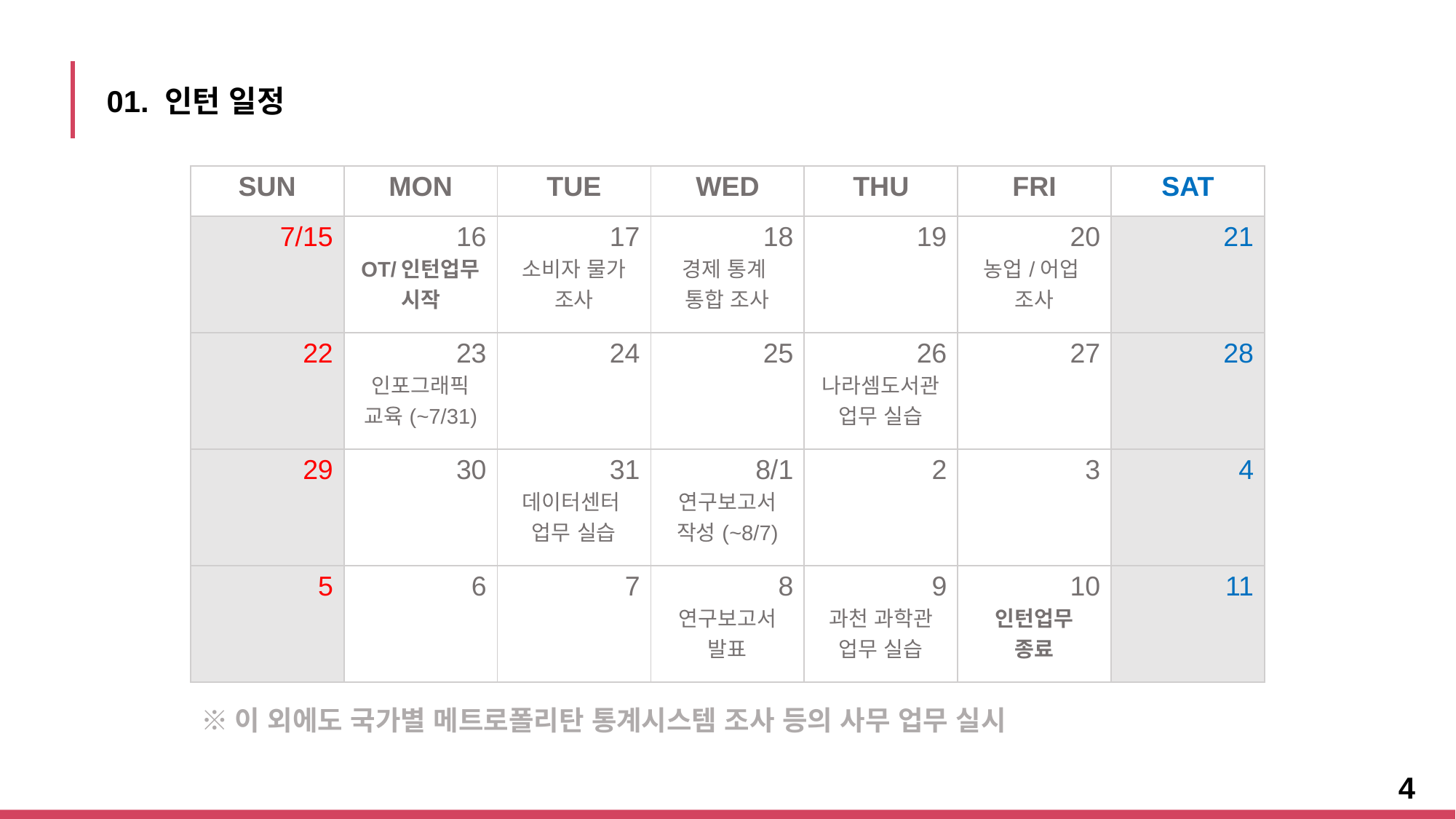

01. 인턴 일정
| SUN | MON | TUE | WED | THU | FRI | SAT |
| --- | --- | --- | --- | --- | --- | --- |
| 7/15 | 16 OT/인턴업무 시작 | 17 소비자 물가 조사 | 18 경제 통계 통합 조사 | 19 | 20 농업/어업 조사 | 21 |
| 22 | 23 인포그래픽 교육(~7/31) | 24 | 25 | 26 나라셈도서관 업무 실습 | 27 | 28 |
| 29 | 30 | 31 데이터센터 업무 실습 | 8/1 연구보고서 작성(~8/7) | 2 | 3 | 4 |
| 5 | 6 | 7 | 8 연구보고서 발표 | 9 과천 과학관 업무 실습 | 10 인턴업무 종료 | 11 |
※이 외에도 국가별 메트로폴리탄 통계시스템 조사 등의 사무 업무 실시
4